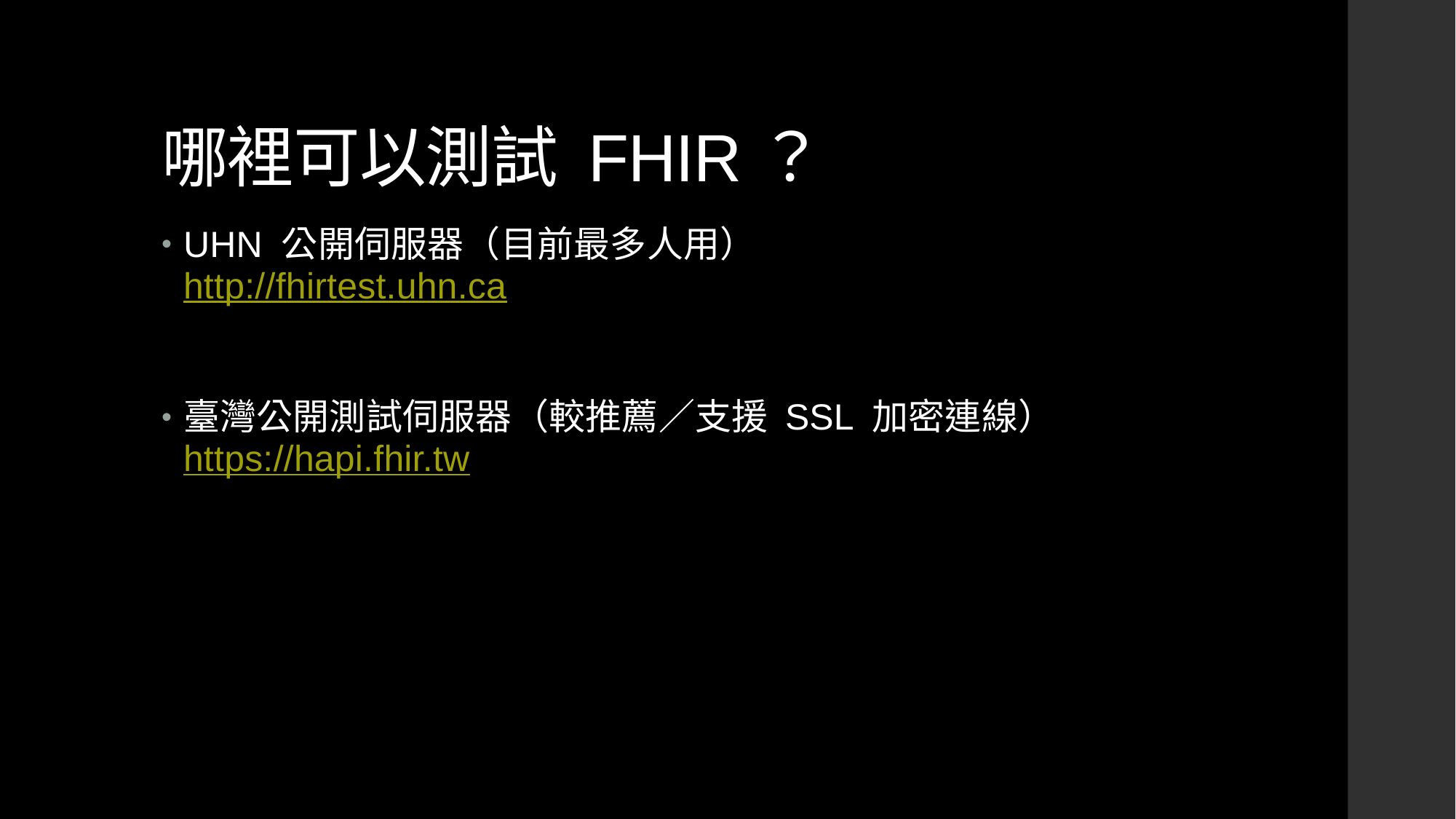

# 哪裡可以測試 FHIR？
UHN 公開伺服器（目前最多人用）
http://fhirtest.uhn.ca

臺灣公開測試伺服器（較推薦／支援 SSL 加密連線）
https://hapi.fhir.tw